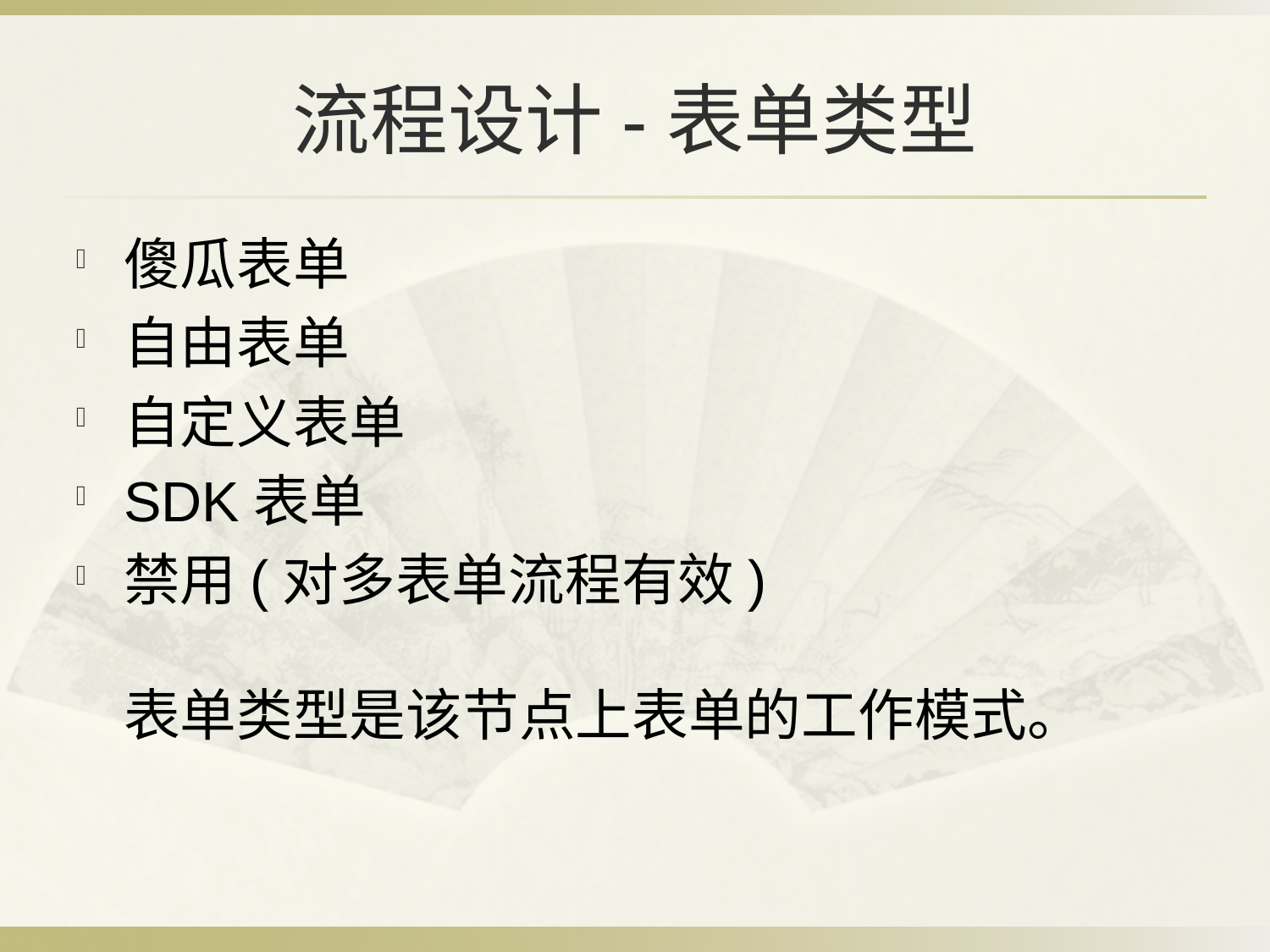

# 流程设计-表单类型
傻瓜表单
自由表单
自定义表单
SDK表单
禁用(对多表单流程有效)
表单类型是该节点上表单的工作模式。